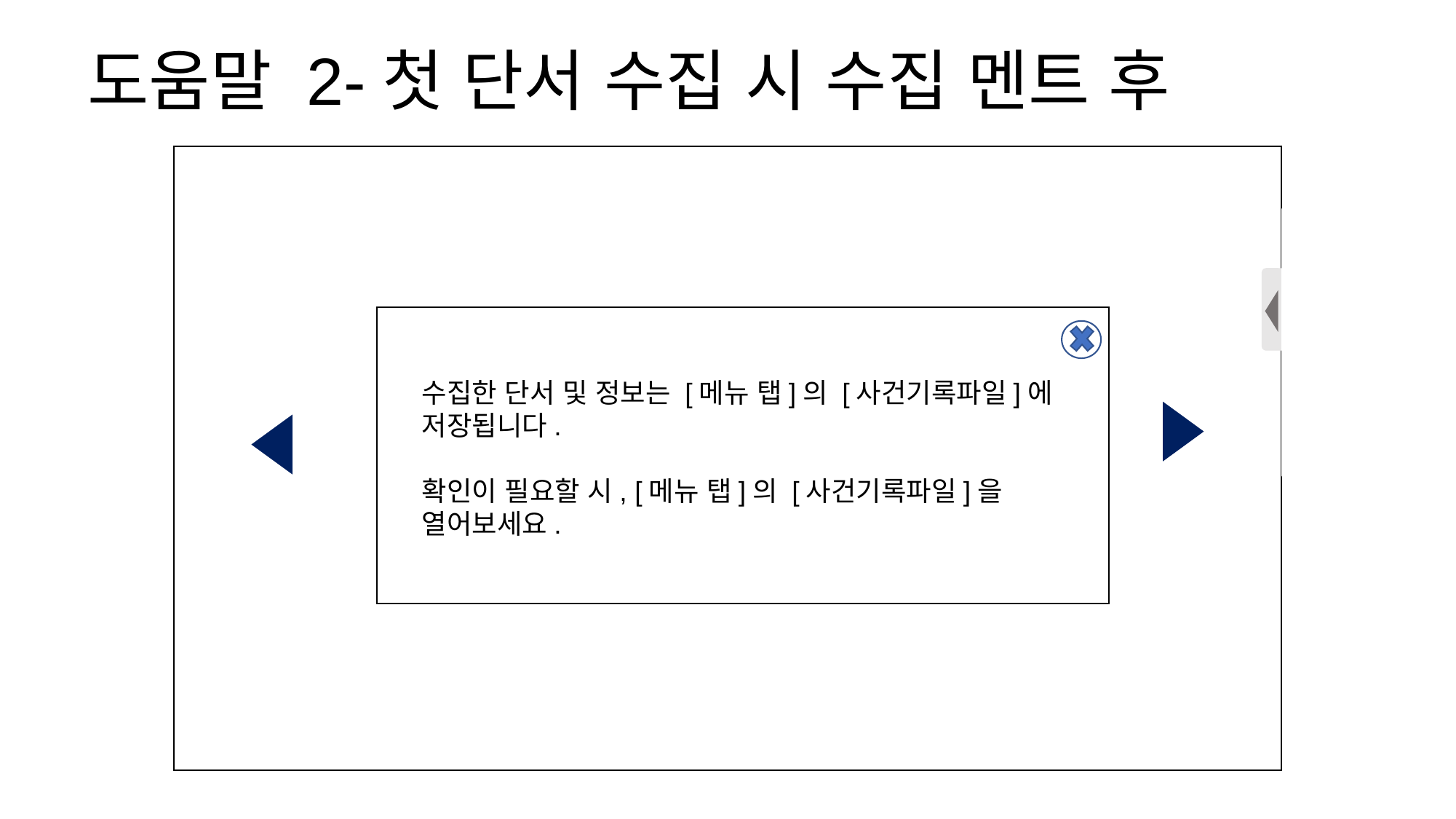

도움말 2-첫 단서 수집 시 수집 멘트 후

수집한 단서 및 정보는 [메뉴 탭]의 [사건기록파일]에 저장됩니다.

확인이 필요할 시, [메뉴 탭]의 [사건기록파일]을 열어보세요.

탐색 장소